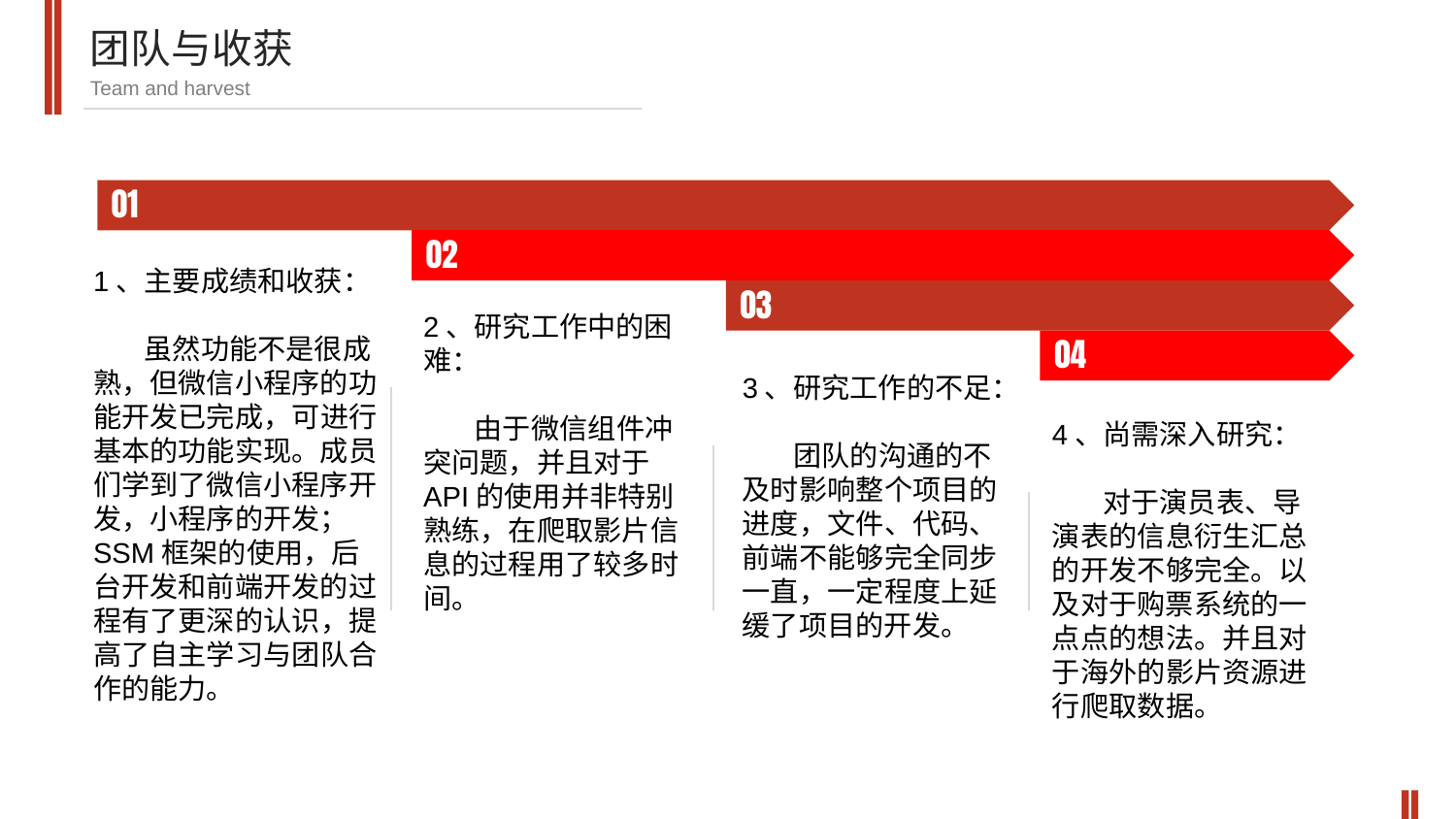

团队与收获
Team and harvest
01
02
1、主要成绩和收获：

       虽然功能不是很成熟，但微信小程序的功能开发已完成，可进行基本的功能实现。成员们学到了微信小程序开发，小程序的开发；  SSM框架的使用，后台开发和前端开发的过程有了更深的认识，提高了自主学习与团队合作的能力。
03
2、研究工作中的困难：

       由于微信组件冲突问题，并且对于API的使用并非特别熟练，在爬取影片信息的过程用了较多时间。
04
3、研究工作的不足：

       团队的沟通的不及时影响整个项目的进度，文件、代码、前端不能够完全同步一直，一定程度上延缓了项目的开发。
4、尚需深入研究：

       对于演员表、导演表的信息衍生汇总的开发不够完全。以及对于购票系统的一点点的想法。并且对于海外的影片资源进行爬取数据。